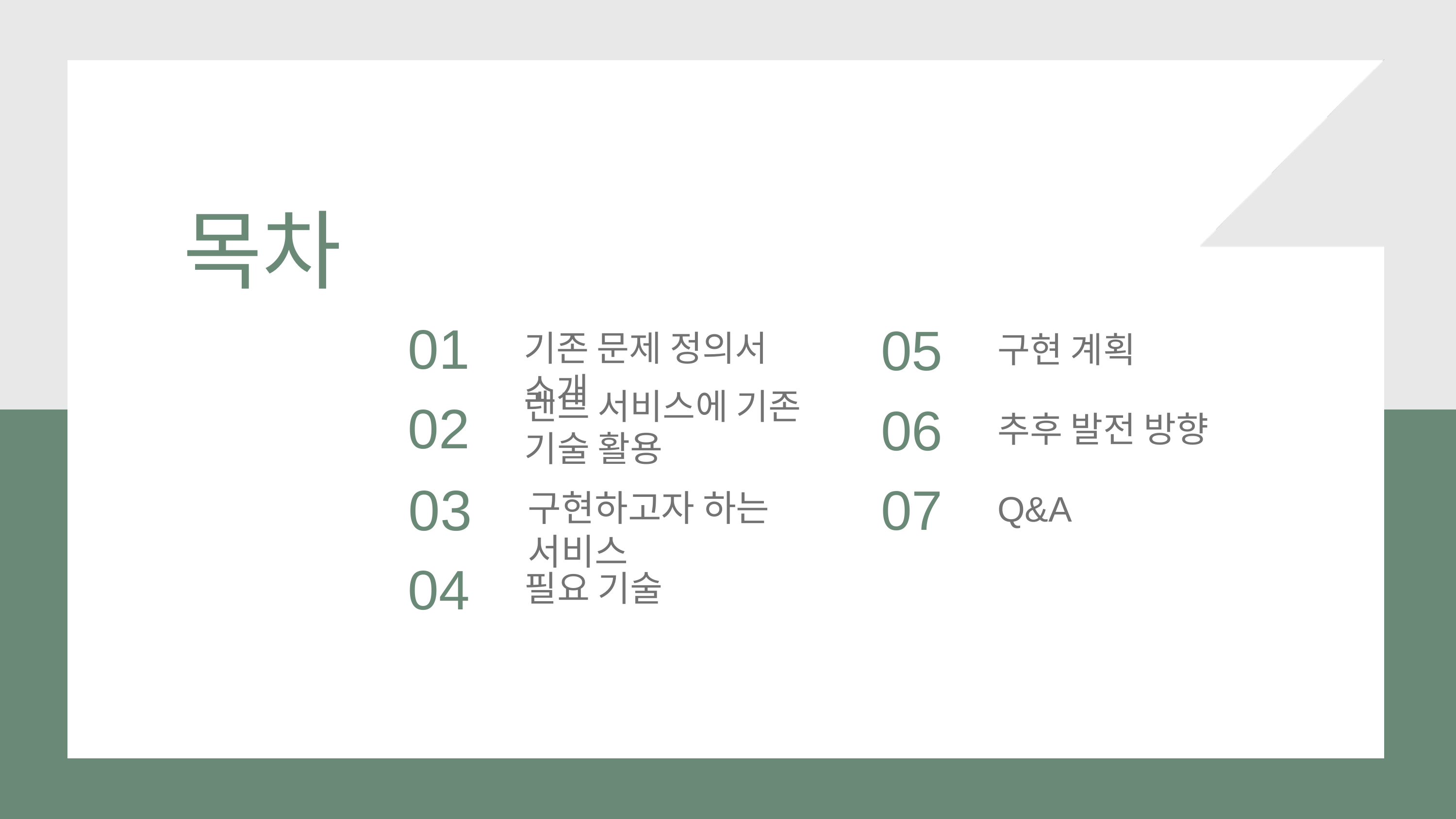

목차
01
05
기존 문제 정의서 소개
구현 계획
렌트 서비스에 기존 기술 활용
02
06
추후 발전 방향

03
07
구현하고자 하는 서비스
Q&A
04
필요 기술